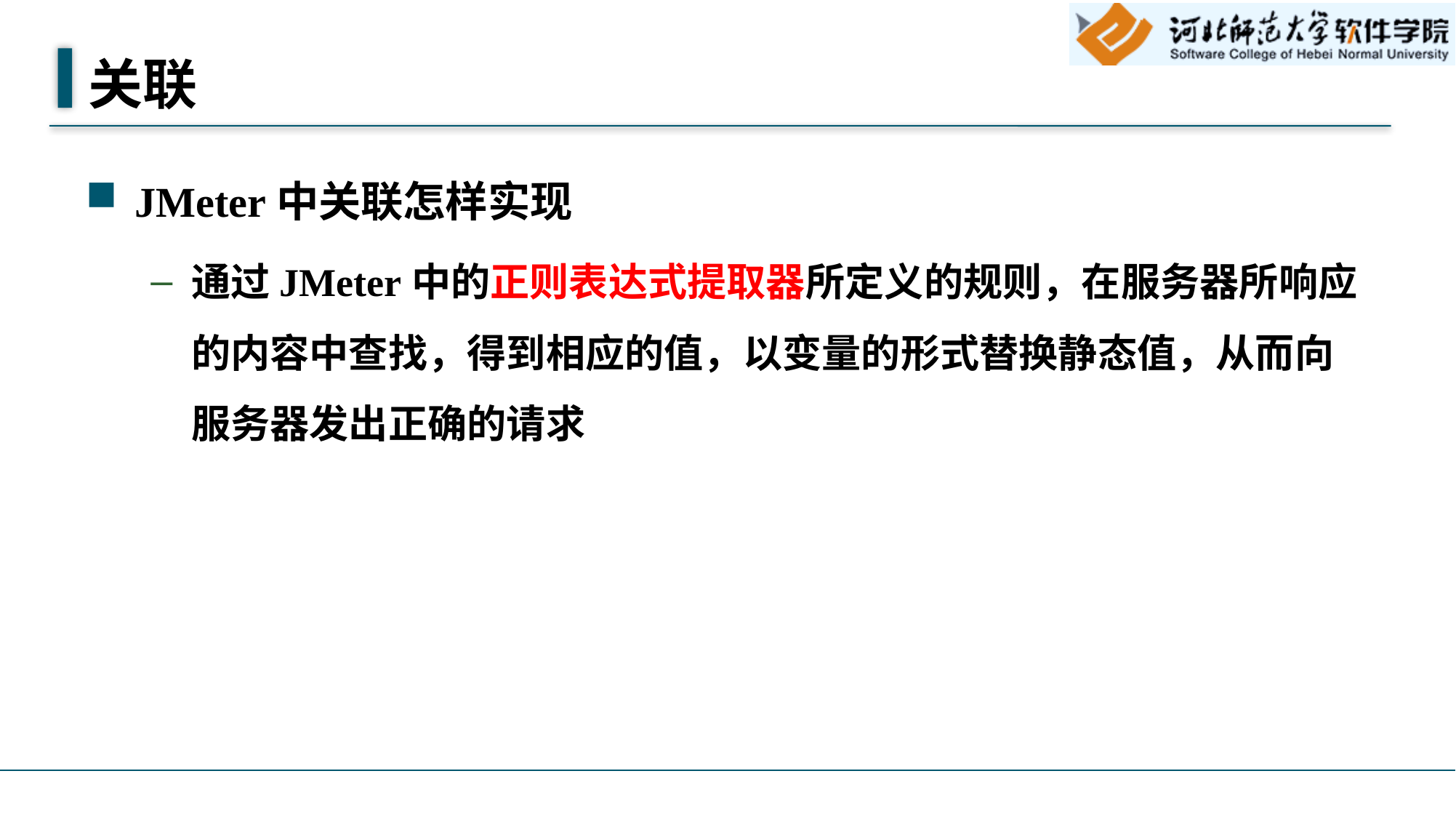

# 关联
JMeter中关联怎样实现
通过JMeter中的正则表达式提取器所定义的规则，在服务器所响应的内容中查找，得到相应的值，以变量的形式替换静态值，从而向服务器发出正确的请求